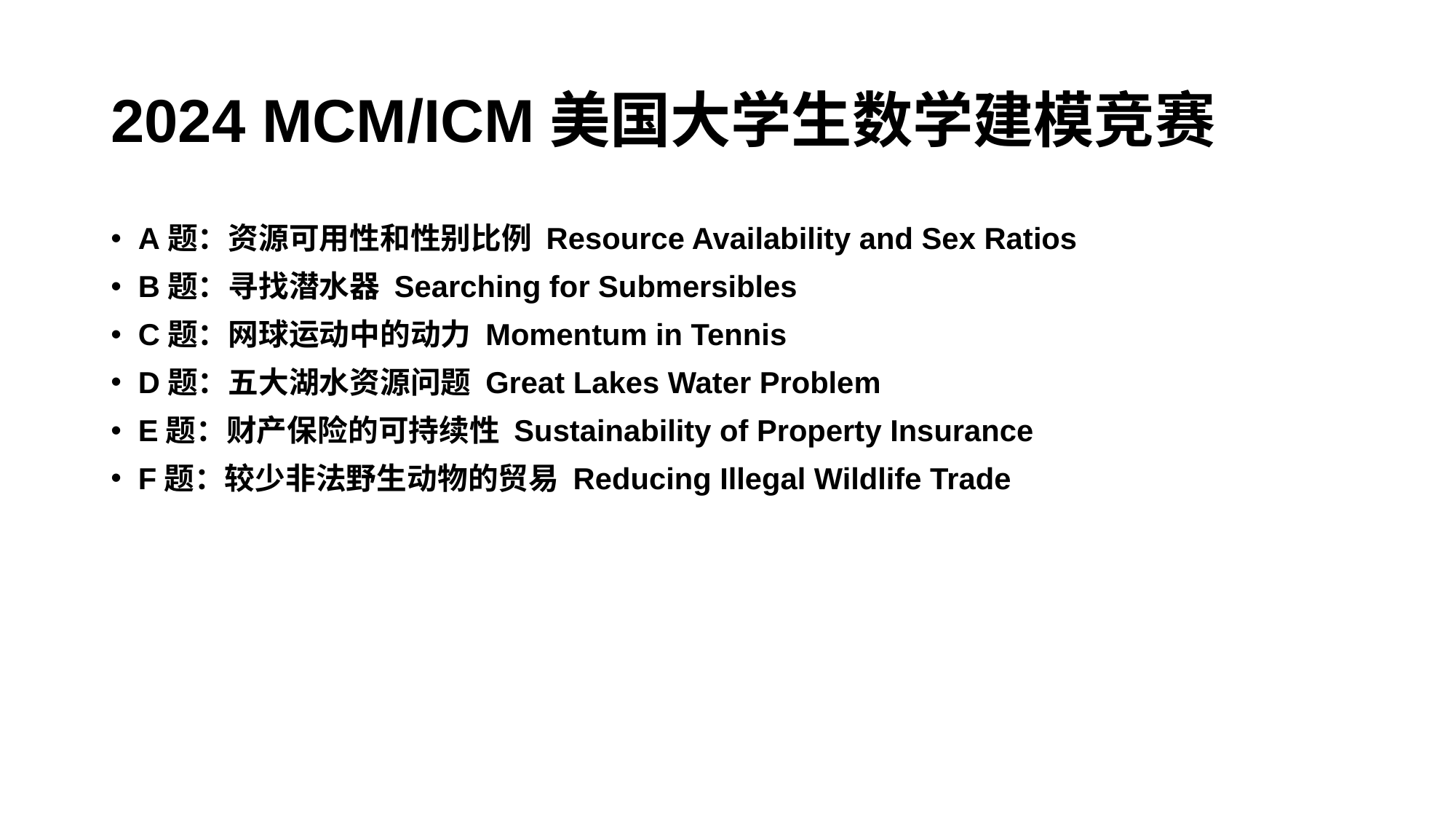

# 2024 MCM/ICM美国大学生数学建模竞赛
A题：资源可用性和性别比例 Resource Availability and Sex Ratios
B题：寻找潜水器 Searching for Submersibles
C题：网球运动中的动力 Momentum in Tennis
D题：五大湖水资源问题 Great Lakes Water Problem
E题：财产保险的可持续性 Sustainability of Property Insurance
F题：较少非法野生动物的贸易 Reducing Illegal Wildlife Trade